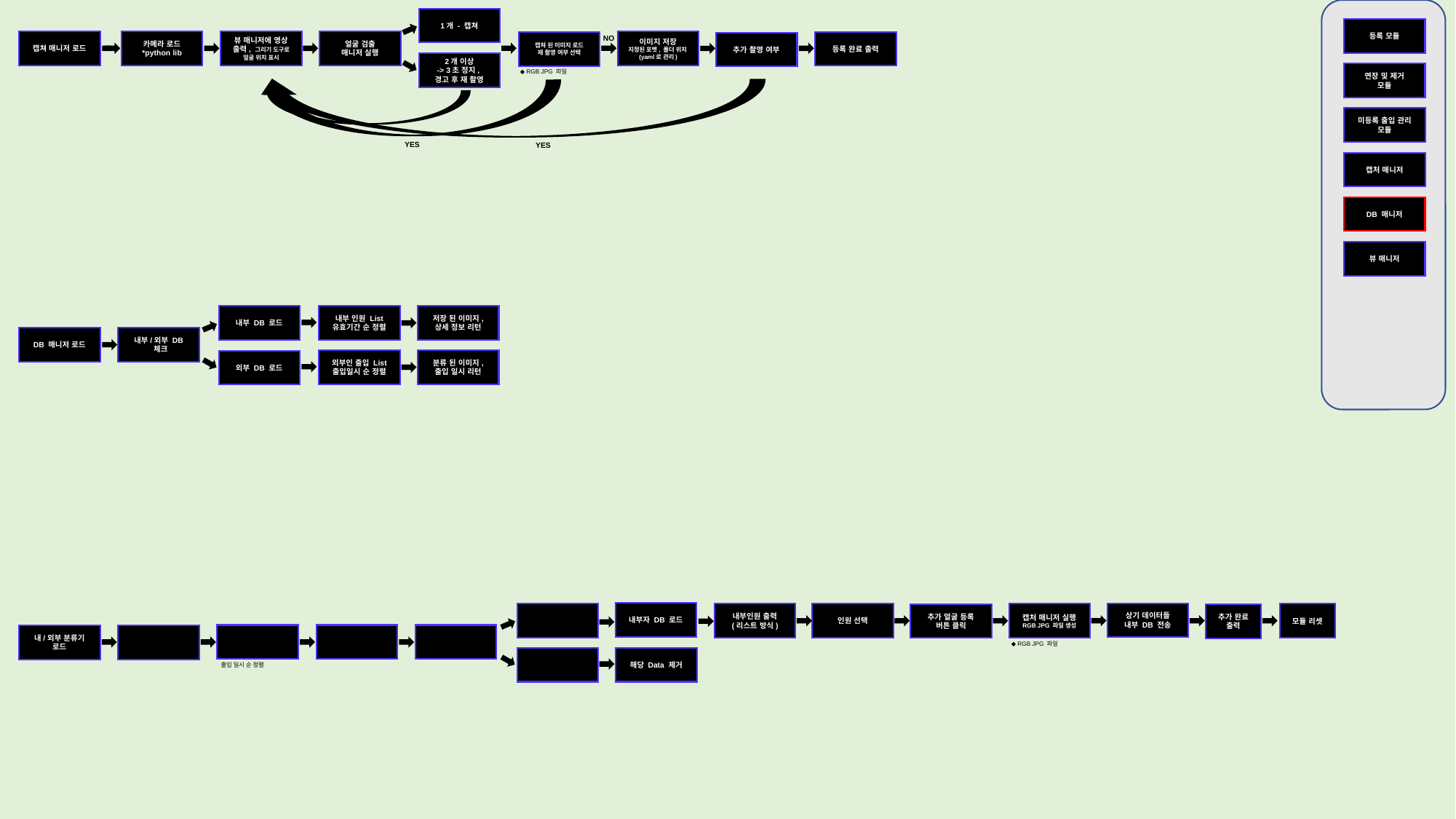

1개 - 캡쳐
등록 모듈

NO
캡쳐 매니저 로드
카메라 로드
*python lib
뷰 매니저에 영상 출력, 그리기 도구로 얼굴 위치 표시
얼굴 검출
매니저 실행
이미지 저장
지정된 포멧, 폴더 위치(yaml로 관리)
등록 완료 출력
캡쳐 된 이미지 로드
재 촬영 여부 선택
추가 촬영 여부

2개 이상
-> 3초 정지,
경고 후 재 촬영

◆ RGB JPG 파일
연장 및 제거
모듈

미등록 출입 관리
모듈
YES
YES
캡처 매니저
DB 매니저
뷰 매니저
내부 DB 로드
내부 인원 List
유효기간 순 정렬
저장 된 이미지,
상세 정보 리턴

DB 매니저 로드
내부/외부 DB
 체크

외부인 출입 List
출입일시 순 정렬
분류 된 이미지,
출입 일시 리턴
외부 DB 로드

내부자 DB 로드
상기 데이터들
내부 DB 전송

인원 선택
내부인원 출력
(리스트 방식)
캡처 매니저 실행
RGB JPG 파일 생성
모듈 리셋
추가 얼굴 등록
버튼 클릭
추가 완료 출력

내/외부 분류기 로드

◆ RGB JPG 파일

해당 Data 제거
출입 일시 순 정렬